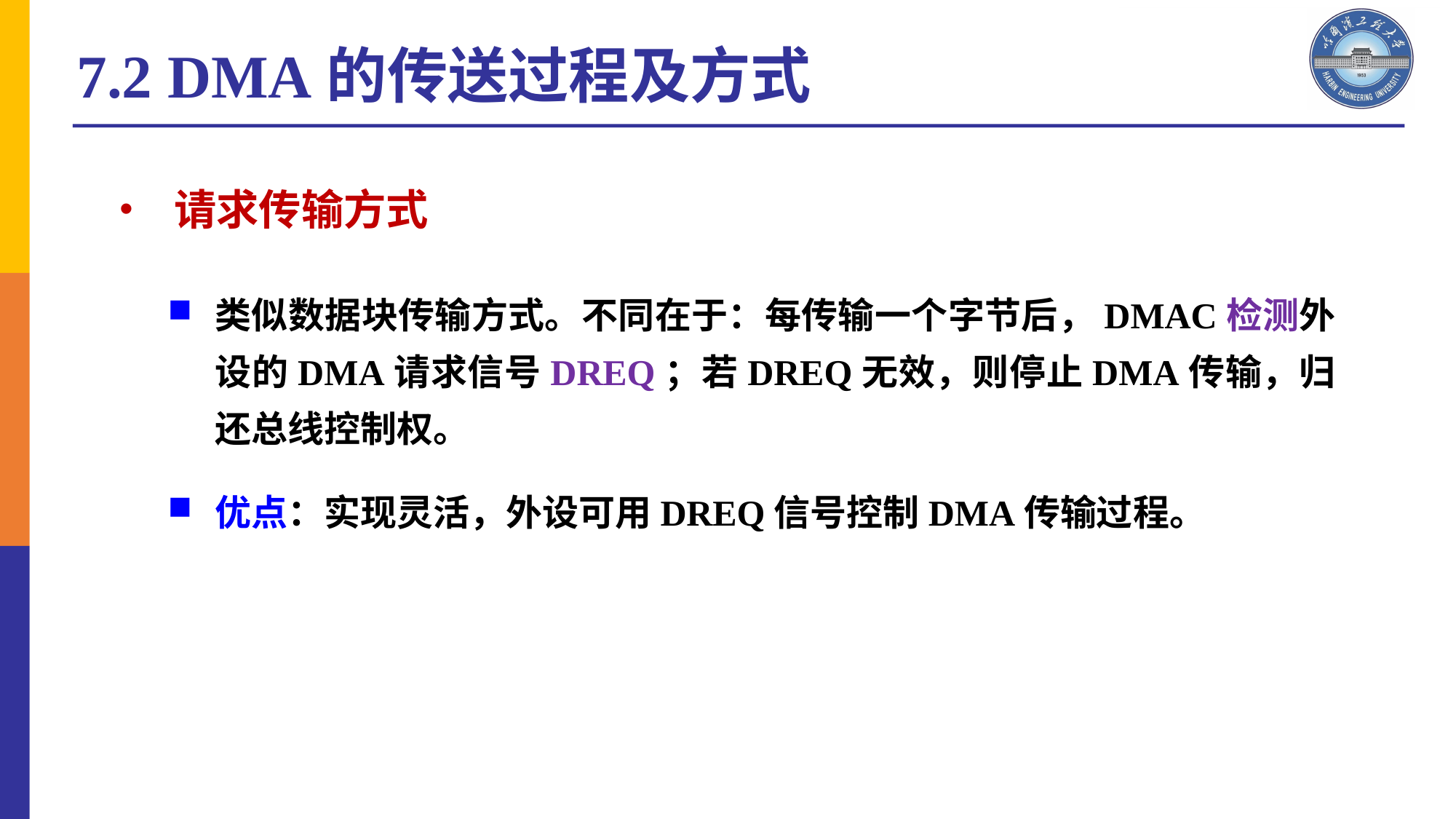

7.2 DMA的传送过程及方式
请求传输方式
类似数据块传输方式。不同在于：每传输一个字节后，DMAC检测外设的DMA请求信号DREQ；若DREQ无效，则停止DMA传输，归还总线控制权。
优点：实现灵活，外设可用DREQ信号控制DMA传输过程。